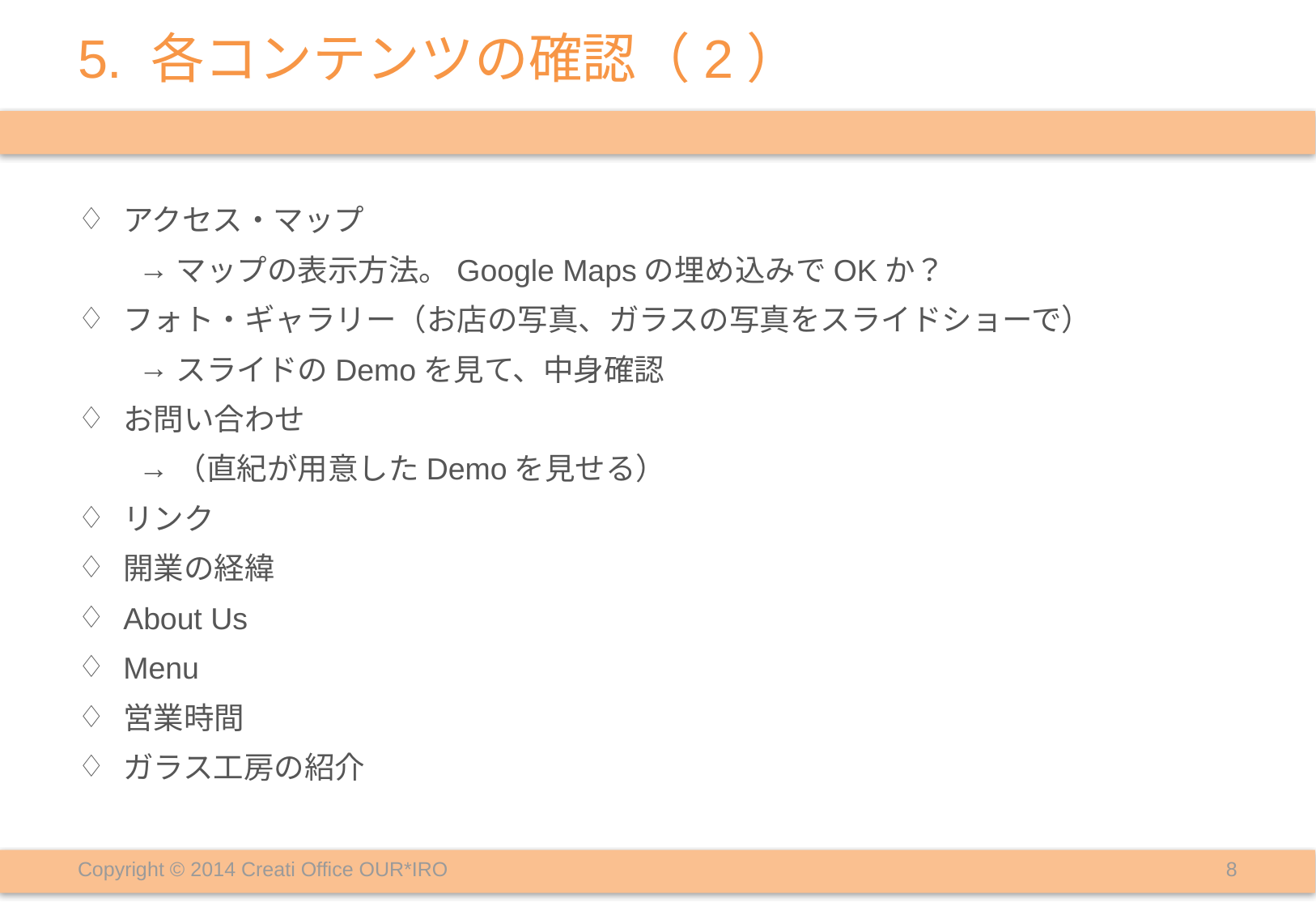

# 5. 各コンテンツの確認（2）
アクセス・マップ
マップの表示方法。Google Mapsの埋め込みでOKか？
フォト・ギャラリー（お店の写真、ガラスの写真をスライドショーで）
スライドのDemoを見て、中身確認
お問い合わせ
（直紀が用意したDemoを見せる）
リンク
開業の経緯
About Us
Menu
営業時間
ガラス工房の紹介

Copyright © 2014 Creati Office OUR*IRO
8